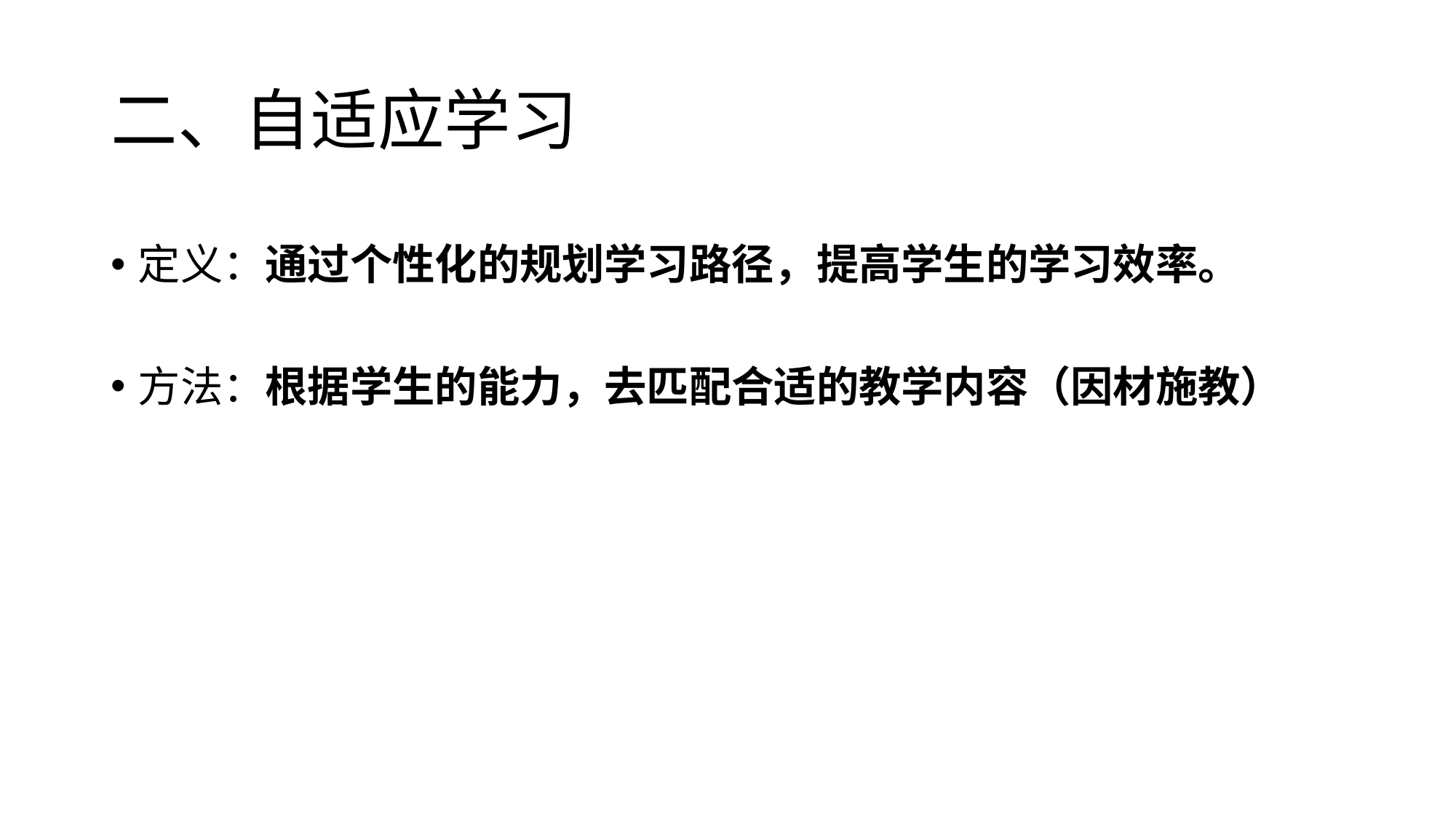

# 二、自适应学习
定义：通过个性化的规划学习路径，提高学生的学习效率。

方法：根据学生的能力，去匹配合适的教学内容（因材施教）